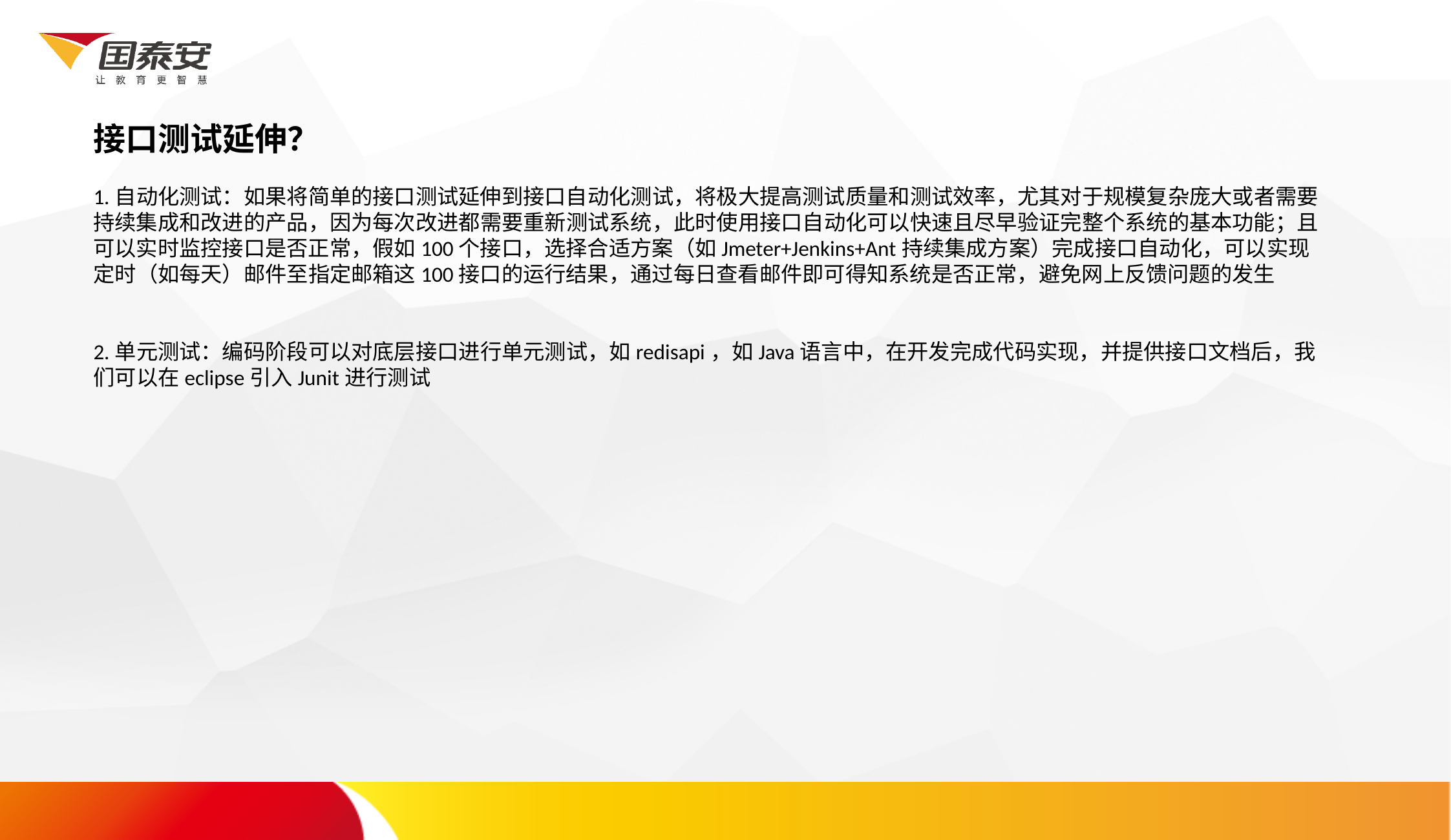

接口测试延伸？

1.自动化测试：如果将简单的接口测试延伸到接口自动化测试，将极大提高测试质量和测试效率，尤其对于规模复杂庞大或者需要持续集成和改进的产品，因为每次改进都需要重新测试系统，此时使用接口自动化可以快速且尽早验证完整个系统的基本功能；且可以实时监控接口是否正常，假如100个接口，选择合适方案（如Jmeter+Jenkins+Ant持续集成方案）完成接口自动化，可以实现定时（如每天）邮件至指定邮箱这100接口的运行结果，通过每日查看邮件即可得知系统是否正常，避免网上反馈问题的发生

2.单元测试：编码阶段可以对底层接口进行单元测试，如redisapi，如Java语言中，在开发完成代码实现，并提供接口文档后，我们可以在eclipse引入Junit进行测试